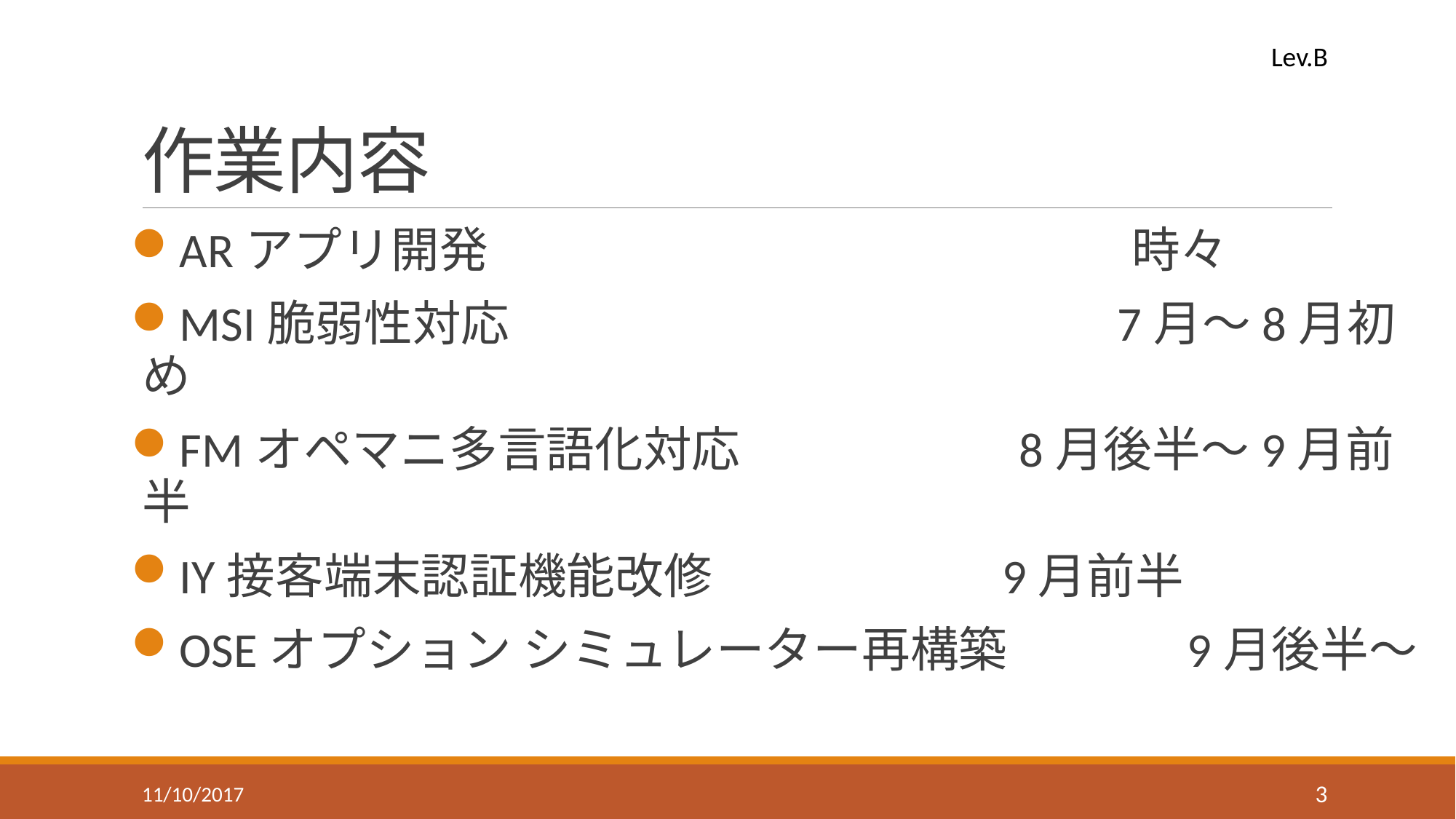

# 作業内容
ARアプリ開発　　　　　　　　　                   時々
MSI脆弱性対応　　　　　　　　                   7月～8月初め
FMオペマニ多言語化対応　                    8月後半～9月前半
IY接客端末認証機能改修　                     9月前半
OSEオプション シミュレーター再構築　　　  9月後半～
11/10/2017
3